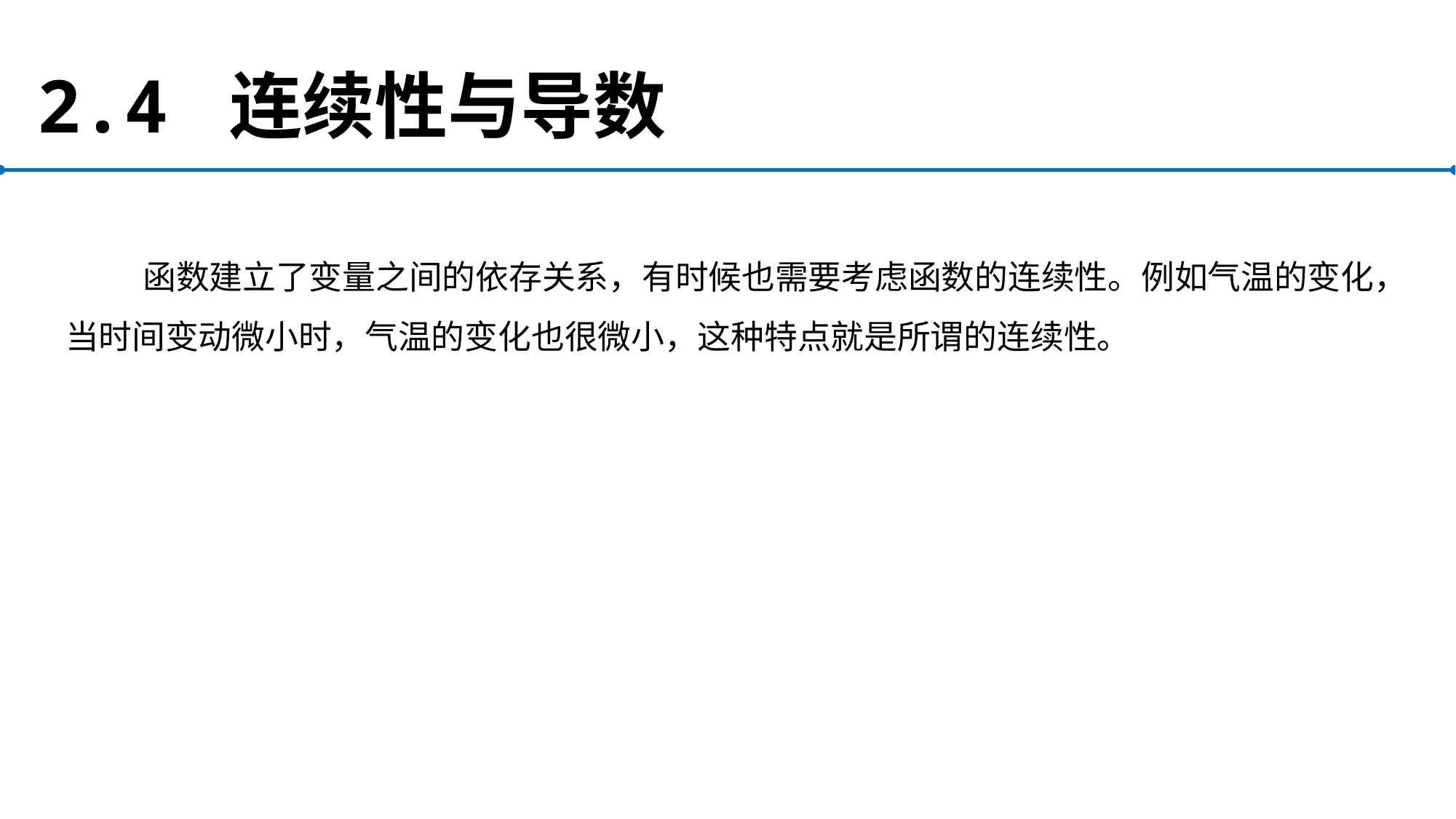

# 2.4 连续性与导数
函数建立了变量之间的依存关系，有时候也需要考虑函数的连续性。例如气温的变化，当时间变动微小时，气温的变化也很微小，这种特点就是所谓的连续性。